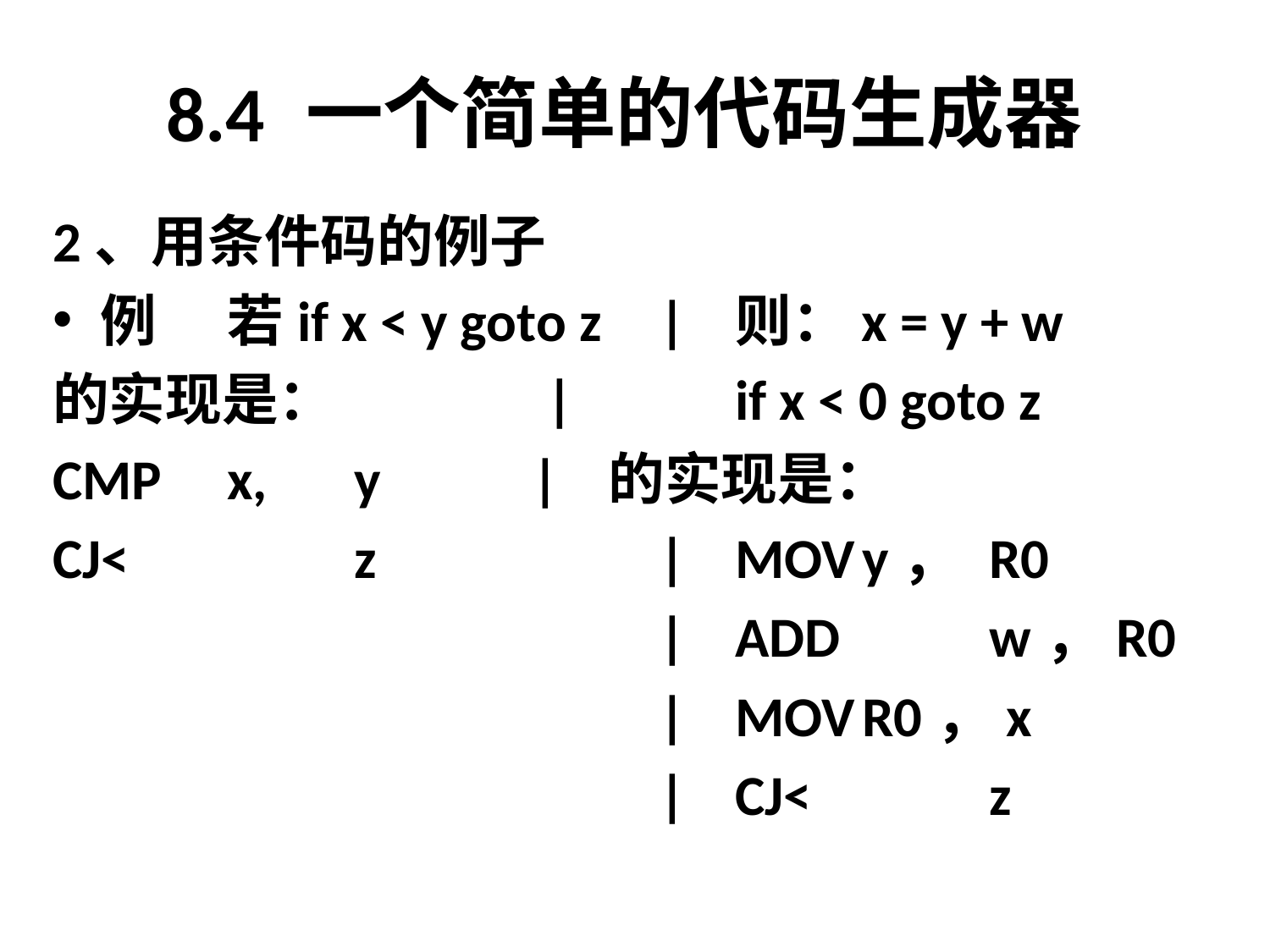

# 8.4 一个简单的代码生成器
2、用条件码的例子
例	若if x < y goto z	    |	则：x = y + w
的实现是：		    |		if x < 0 goto z
CMP 	x,	y	    |	的实现是：
CJ<		z		    |	MOV	y，	R0
					    |	ADD		w，	R0
					    |	MOV	R0，x
					    |	CJ<		z